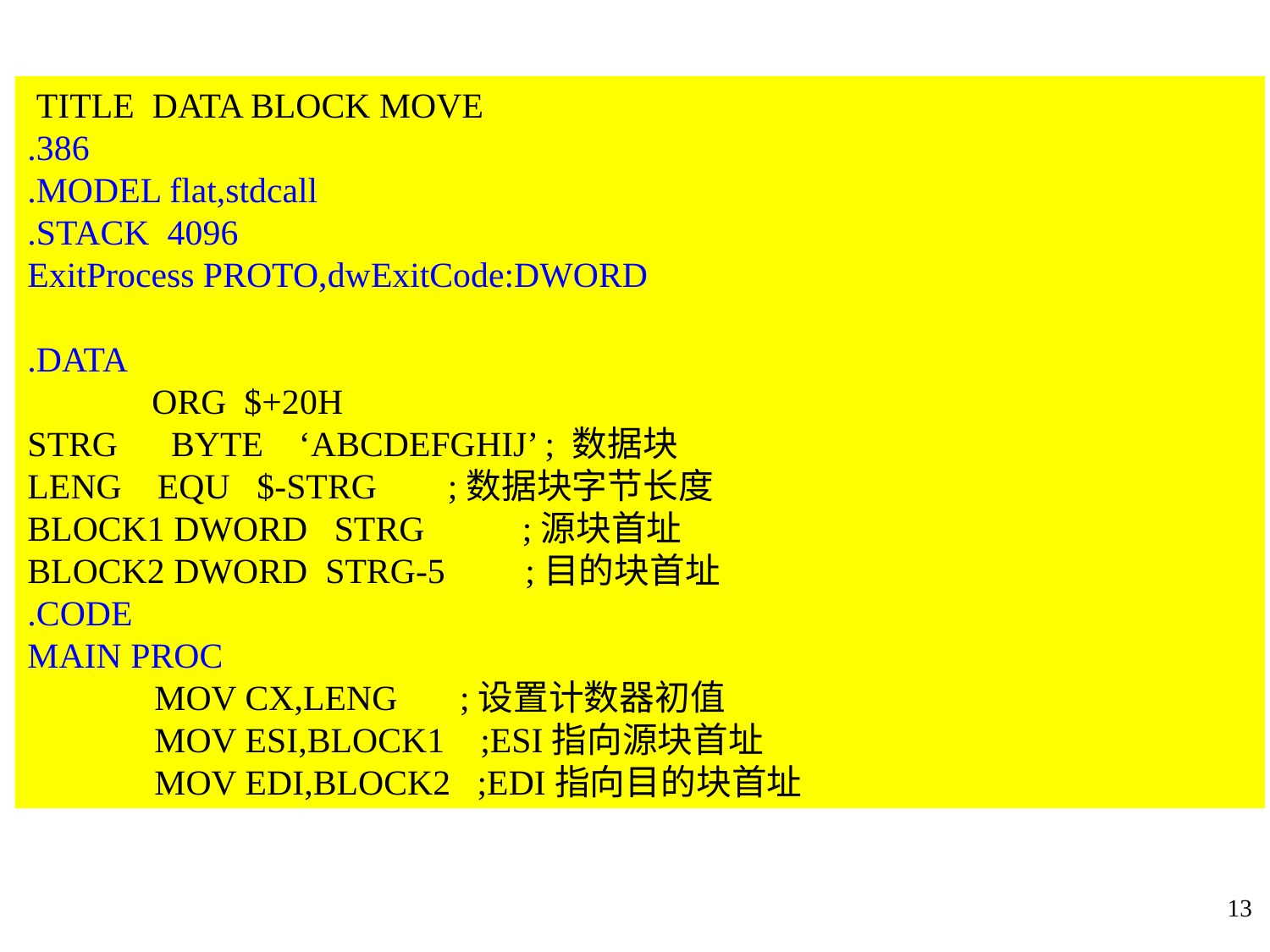

TITLE  DATA BLOCK MOVE
.386
.MODEL flat,stdcall
.STACK  4096
ExitProcess PROTO,dwExitCode:DWORD

.DATA
              ORG  $+20H
STRG      BYTE    ‘ABCDEFGHIJ’ ; 数据块
LENG    EQU   $-STRG        ;数据块字节长度
BLOCK1 DWORD   STRG           ;源块首址
BLOCK2 DWORD  STRG-5         ;目的块首址
.CODE
MAIN PROC
	MOV CX,LENG       ;设置计数器初值
          	MOV ESI,BLOCK1    ;ESI指向源块首址
           	MOV EDI,BLOCK2   ;EDI指向目的块首址
13